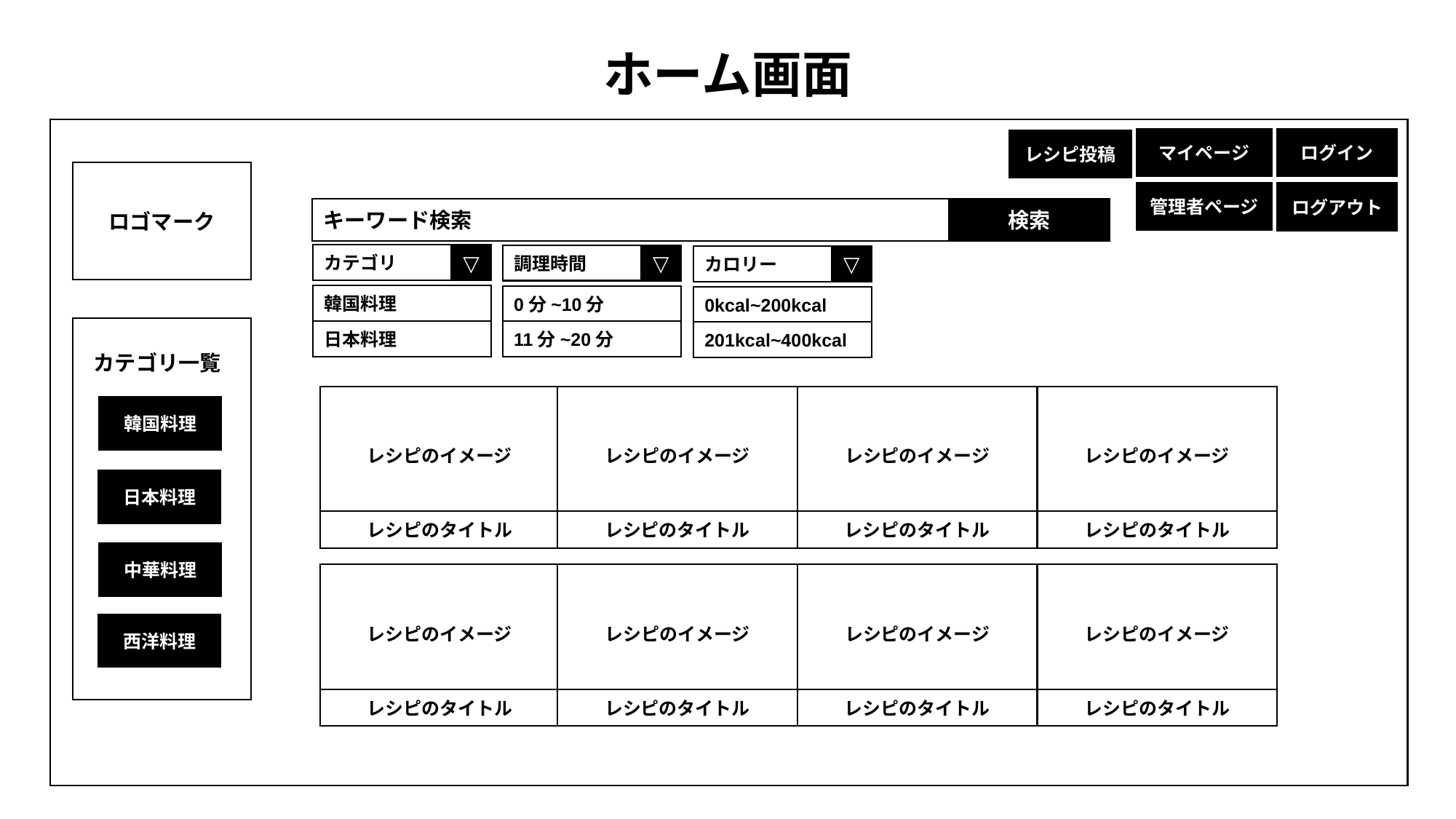

# ホーム画面

マイページ
ログイン
レシピ投稿
ロゴマーク
管理者ページ
ログアウト
キーワード検索
検索
カテゴリ
▽
韓国料理
日本料理
調理時間
▽
0分~10分
11分~20分
カロリー
▽
0kcal~200kcal
201kcal~400kcal

カテゴリ一覧
韓国料理
日本料理
中華料理
西洋料理
レシピのイメージ
レシピのタイトル
レシピのイメージ
レシピのタイトル
レシピのイメージ
レシピのタイトル
レシピのイメージ
レシピのタイトル
レシピのイメージ
レシピのタイトル
レシピのイメージ
レシピのタイトル
レシピのイメージ
レシピのタイトル
レシピのイメージ
レシピのタイトル